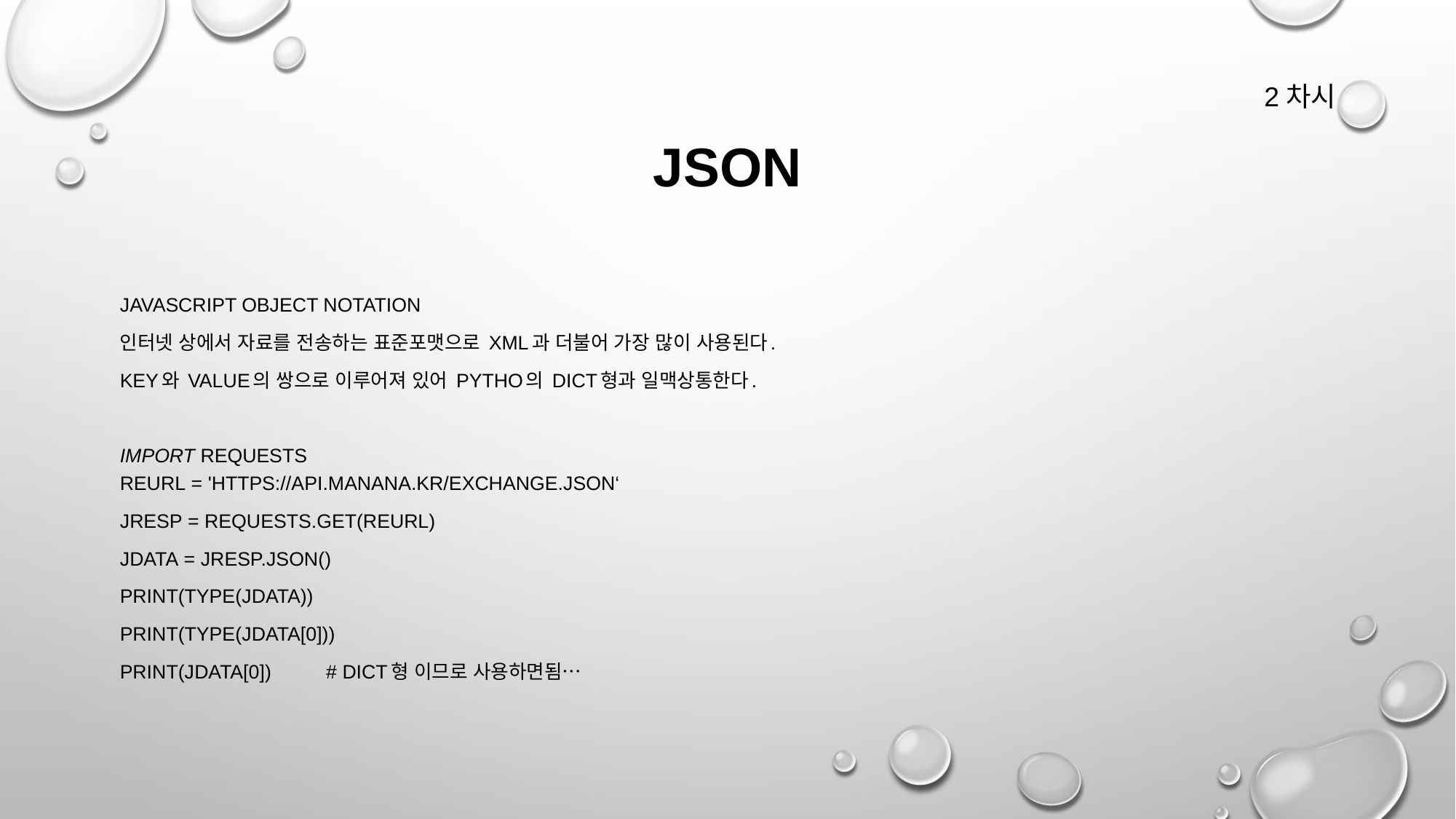

# json
2차시
javascript object notation
인터넷 상에서 자료를 전송하는 표준포맷으로 xml과 더불어 가장 많이 사용된다.
key와 value의 쌍으로 이루어져 있어 pytho의 dict형과 일맥상통한다.

import requests
reurl = 'https://api.manana.kr/exchange.json‘
jresp = requests.get(reurl)
jdata = jresp.json()
print(type(jdata))
print(type(jdata[0]))
print(jdata[0])          # dict형 이므로 사용하면됨…